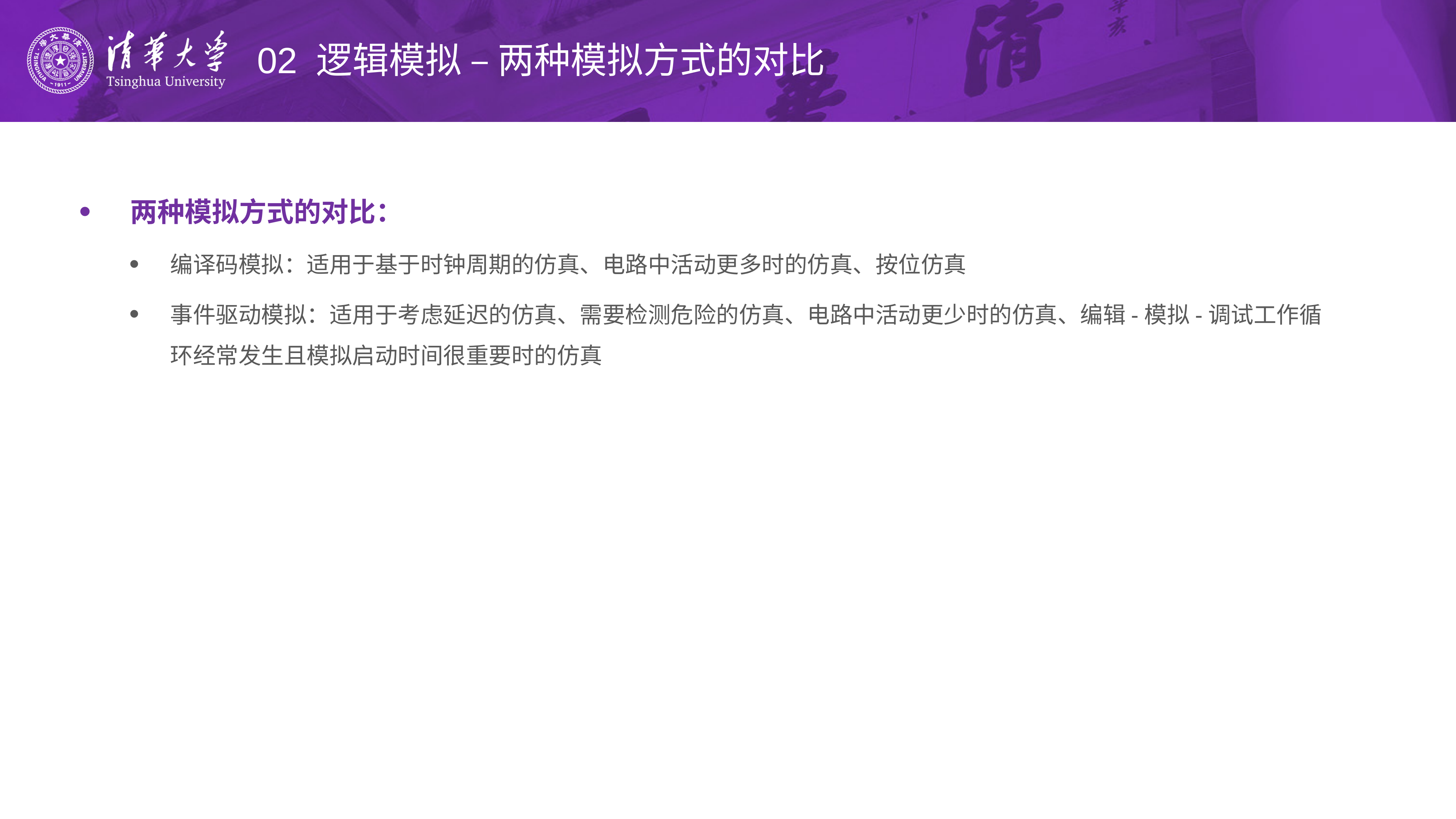

# 02 逻辑模拟 – 两种模拟方式的对比
两种模拟方式的对比：
编译码模拟：适用于基于时钟周期的仿真、电路中活动更多时的仿真、按位仿真
事件驱动模拟：适用于考虑延迟的仿真、需要检测危险的仿真、电路中活动更少时的仿真、编辑-模拟-调试工作循环经常发生且模拟启动时间很重要时的仿真